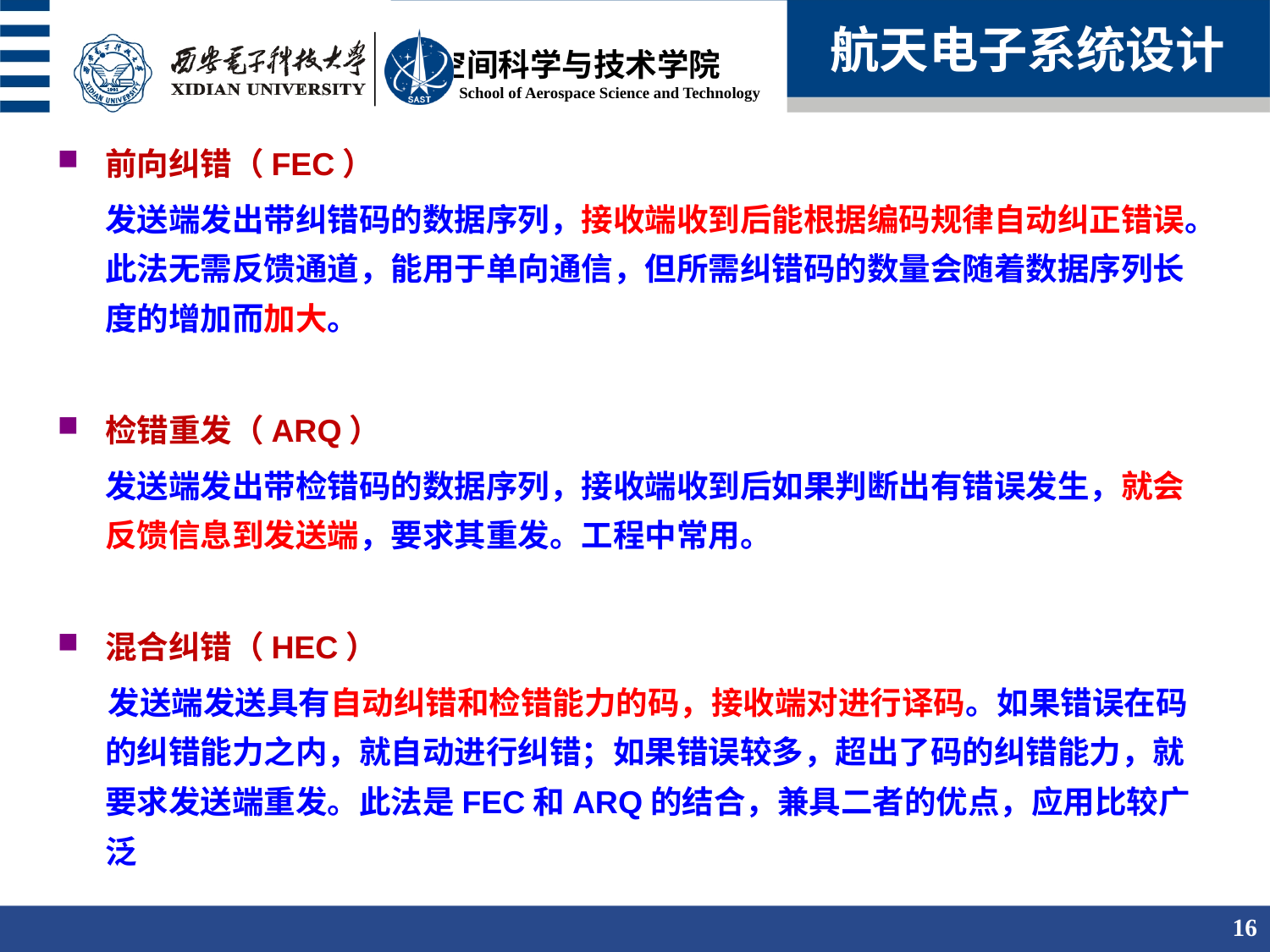

航天电子系统设计
前向纠错（FEC）
	发送端发出带纠错码的数据序列，接收端收到后能根据编码规律自动纠正错误。此法无需反馈通道，能用于单向通信，但所需纠错码的数量会随着数据序列长度的增加而加大。

检错重发（ARQ）
	发送端发出带检错码的数据序列，接收端收到后如果判断出有错误发生，就会反馈信息到发送端，要求其重发。工程中常用。

混合纠错（HEC）
      发送端发送具有自动纠错和检错能力的码，接收端对进行译码。如果错误在码的纠错能力之内，就自动进行纠错；如果错误较多，超出了码的纠错能力，就要求发送端重发。此法是FEC和ARQ的结合，兼具二者的优点，应用比较广泛